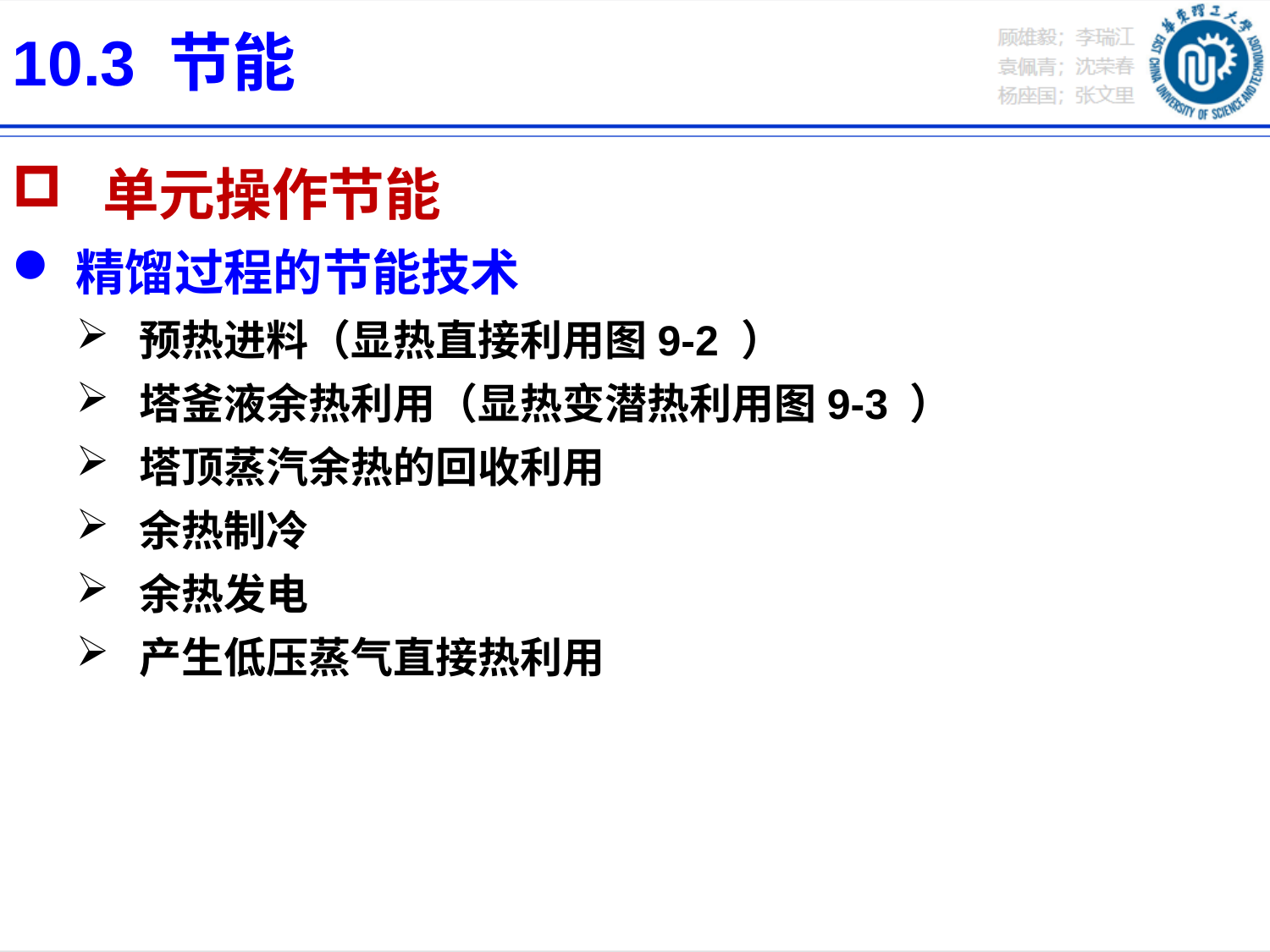

10.3 节能
10.3 节能
 单元操作节能
精馏过程的节能技术
预热进料（显热直接利用图9-2 ）
塔釜液余热利用（显热变潜热利用图9-3 ）
塔顶蒸汽余热的回收利用
余热制冷
余热发电
产生低压蒸气直接热利用